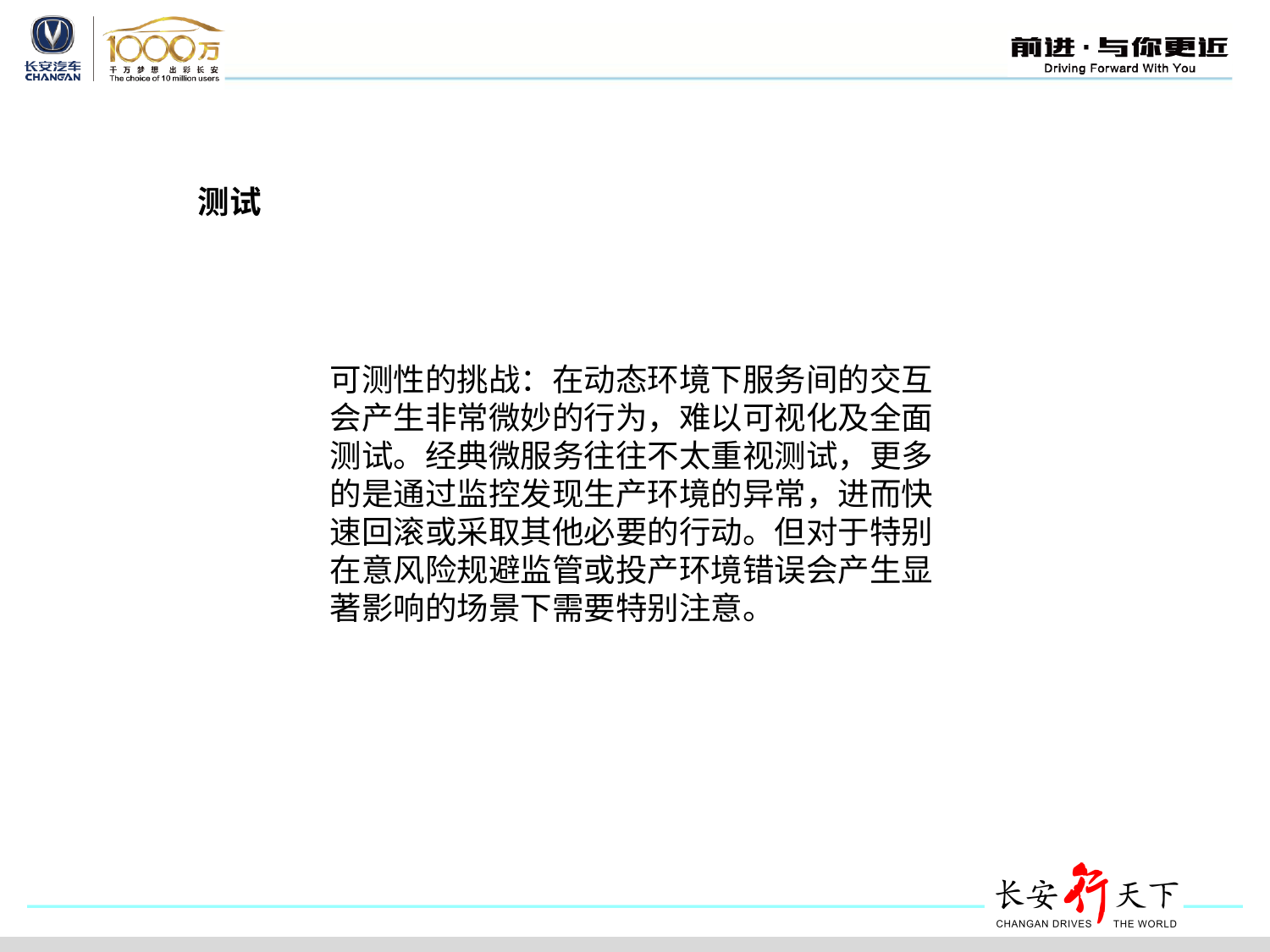

测试

可测性的挑战：在动态环境下服务间的交互会产生非常微妙的行为，难以可视化及全面测试。经典微服务往往不太重视测试，更多的是通过监控发现生产环境的异常，进而快速回滚或采取其他必要的行动。但对于特别在意风险规避监管或投产环境错误会产生显著影响的场景下需要特别注意。